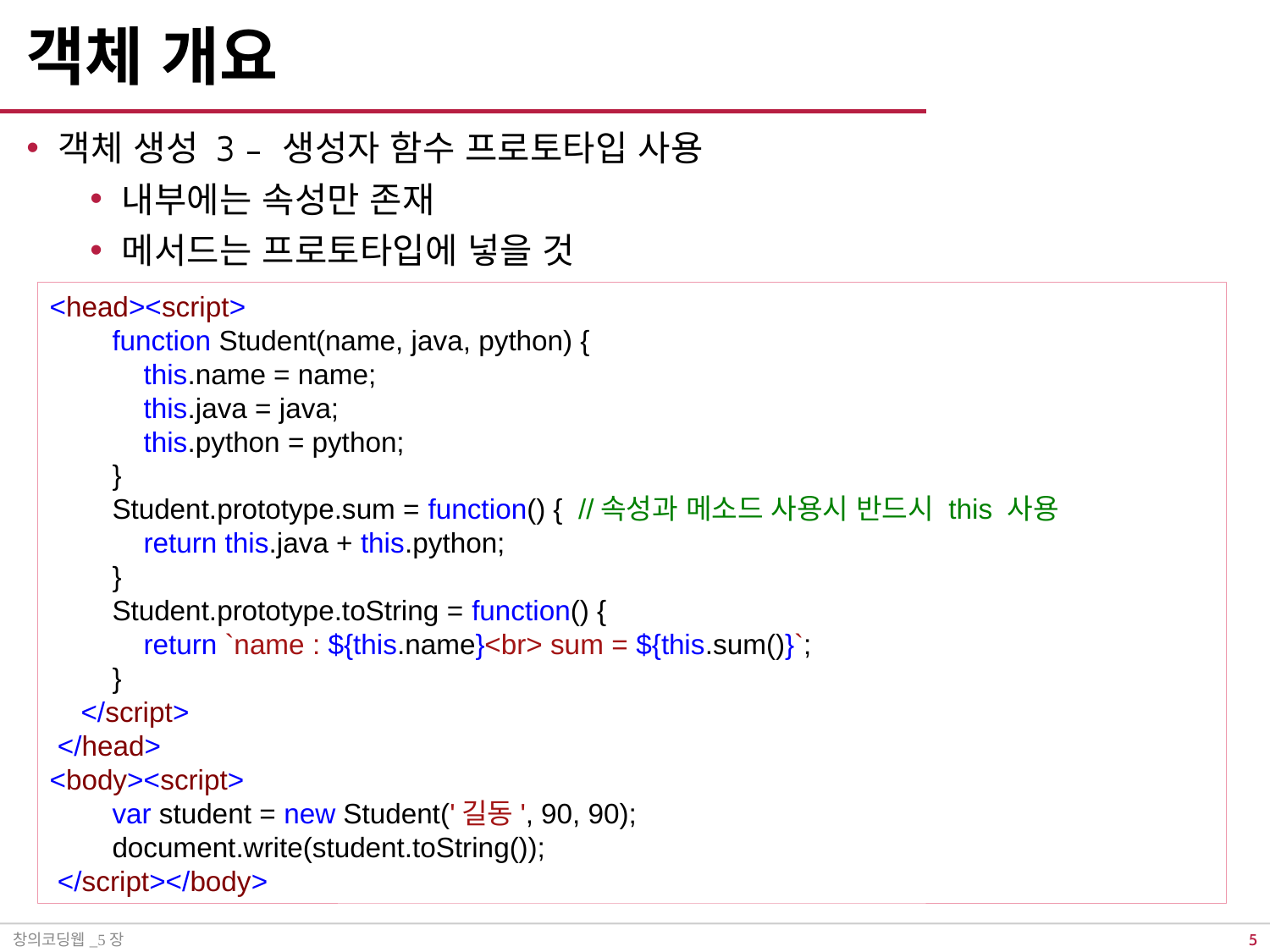

# 객체 개요
객체 생성 3 – 생성자 함수 프로토타입 사용
내부에는 속성만 존재
메서드는 프로토타입에 넣을 것

<head><script>
        function Student(name, java, python) {
            this.name = name;
            this.java = java;
            this.python = python;
        }
        Student.prototype.sum = function() {  //속성과 메소드 사용시 반드시 this 사용
            return this.java + this.python;
        }
        Student.prototype.toString = function() {
            return `name : ${this.name}<br> sum = ${this.sum()}`;
        }
    </script>
 </head>
<body><script>
        var student = new Student('길동', 90, 90);
        document.write(student.toString());
 </script></body>
창의코딩웹_5장
5